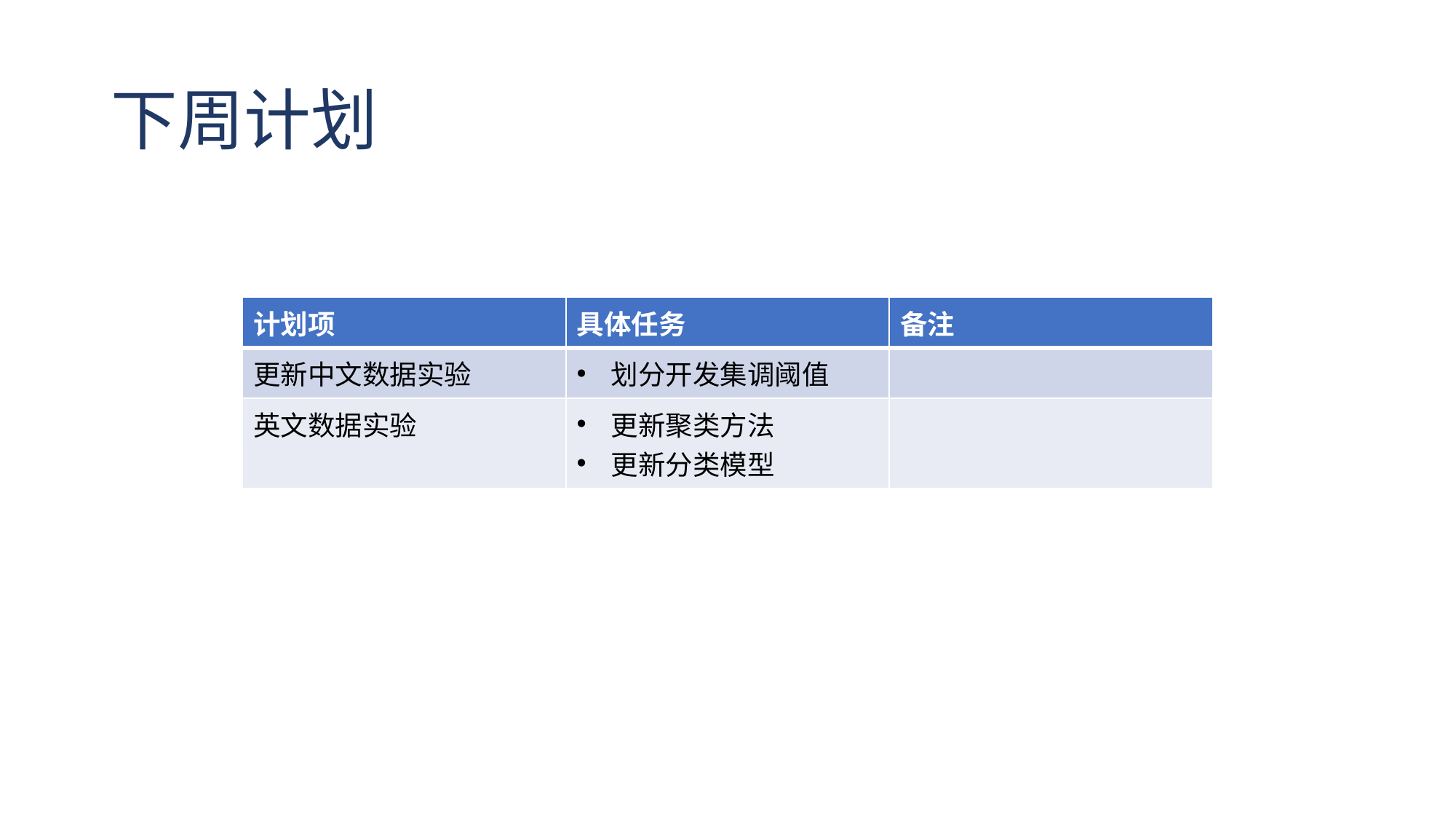

# 下周计划
| 计划项 | 具体任务 | 备注 |
| --- | --- | --- |
| 更新中文数据实验 | 划分开发集调阈值 |  |
| 英文数据实验 | 更新聚类方法 更新分类模型 |  |